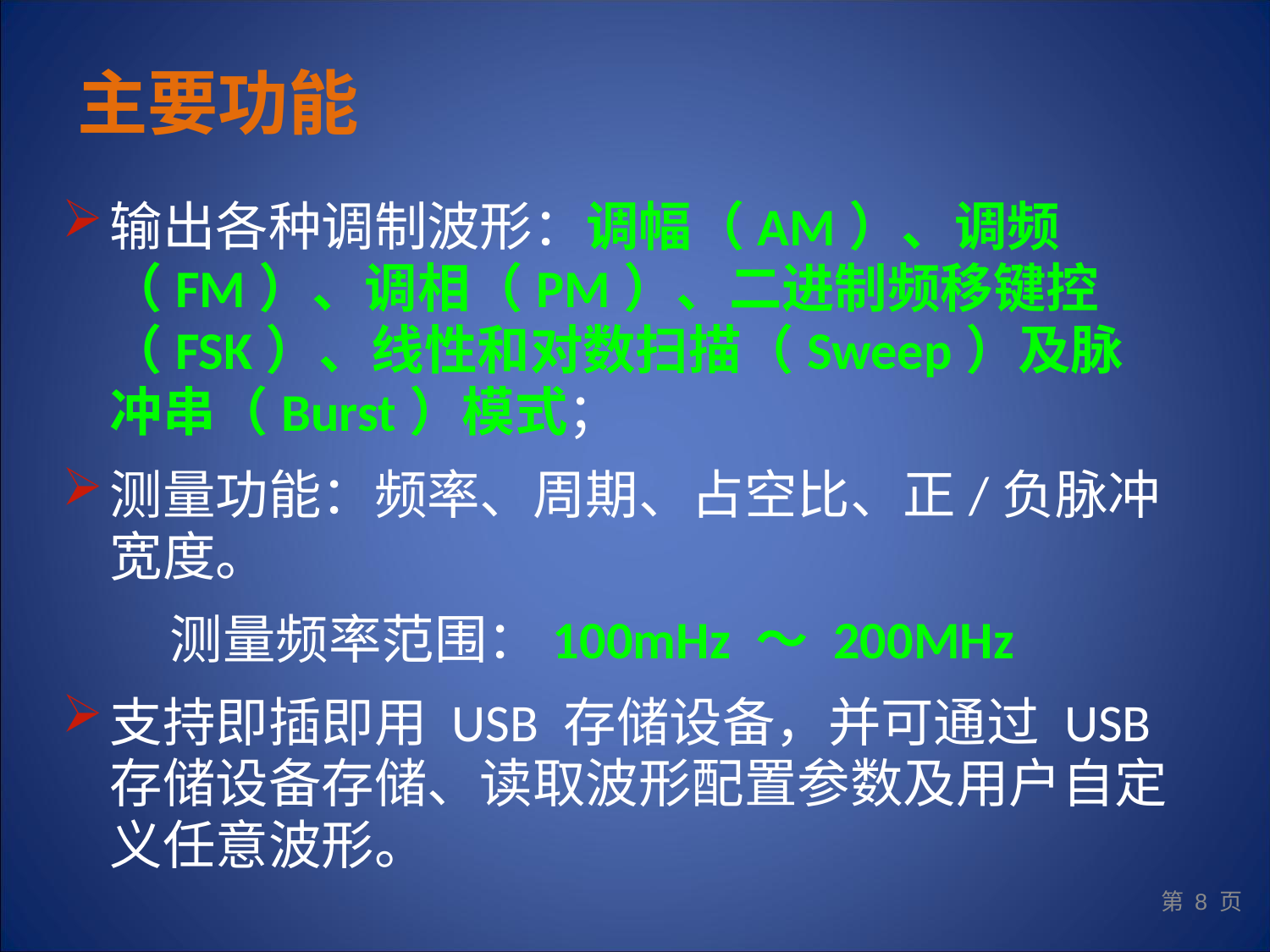

# 主要功能
输出各种调制波形：调幅（AM）、调频（FM）、调相（PM）、二进制频移键控（FSK）、线性和对数扫描（Sweep）及脉冲串（Burst）模式；
测量功能：频率、周期、占空比、正/负脉冲宽度。
        测量频率范围：100mHz ～ 200MHz
支持即插即用 USB 存储设备，并可通过 USB 存储设备存储、读取波形配置参数及用户自定义任意波形。

第 8 页